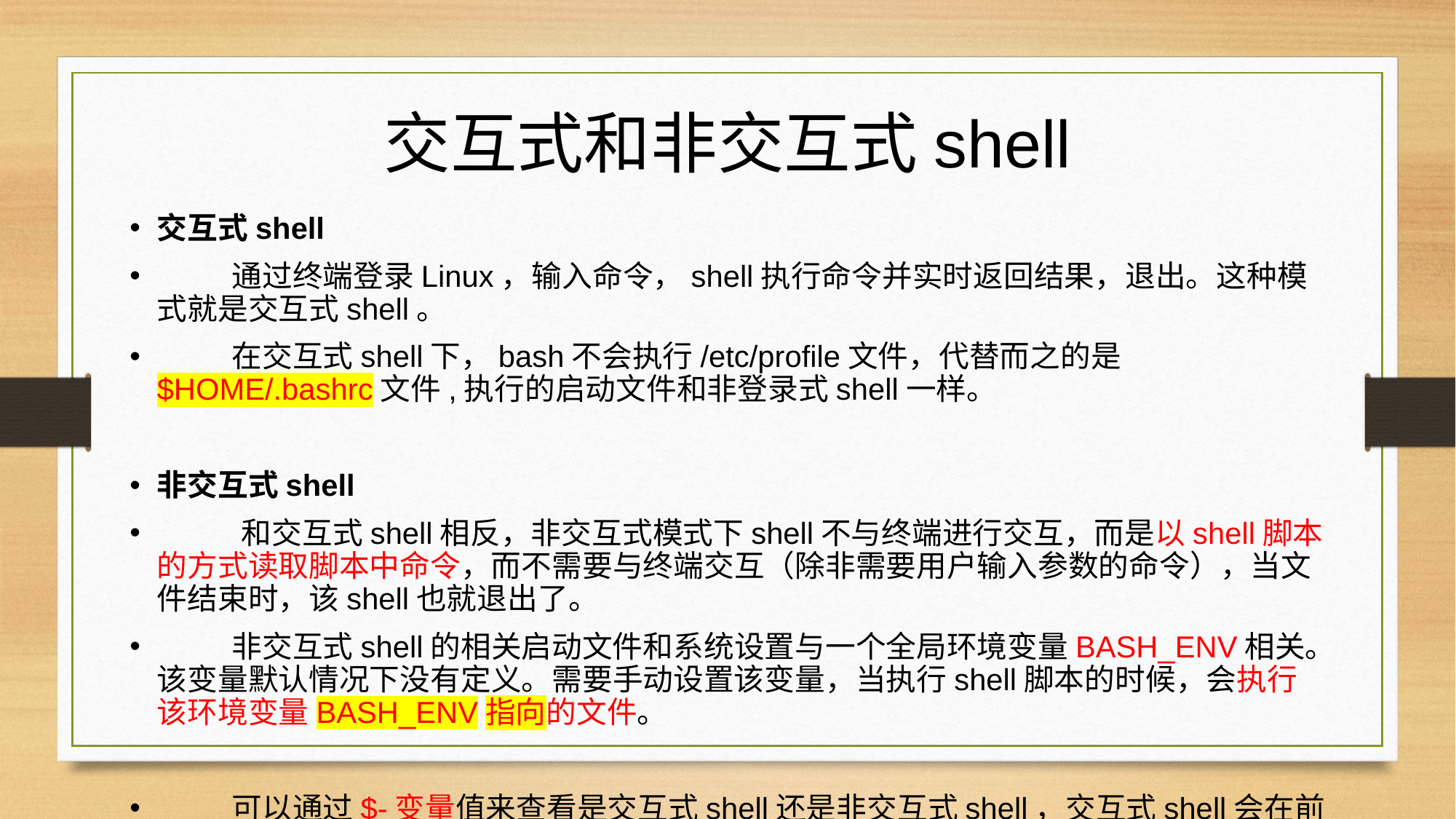

# 交互式和非交互式shell
交互式shell
       通过终端登录Linux，输入命令，shell执行命令并实时返回结果，退出。这种模式就是交互式shell。
       在交互式shell下，bash不会执行/etc/profile文件，代替而之的是$HOME/.bashrc文件,执行的启动文件和非登录式shell一样。

非交互式shell
        和交互式shell相反，非交互式模式下shell不与终端进行交互，而是以shell脚本的方式读取脚本中命令，而不需要与终端交互（除非需要用户输入参数的命令），当文件结束时，该shell也就退出了。
       非交互式shell的相关启动文件和系统设置与一个全局环境变量BASH_ENV相关。该变量默认情况下没有定义。需要手动设置该变量，当执行shell脚本的时候，会执行该环境变量BASH_ENV指向的文件。

       可以通过$-变量值来查看是交互式shell还是非交互式shell，交互式shell会在前面显示‘i’，非交互式shell则没有。